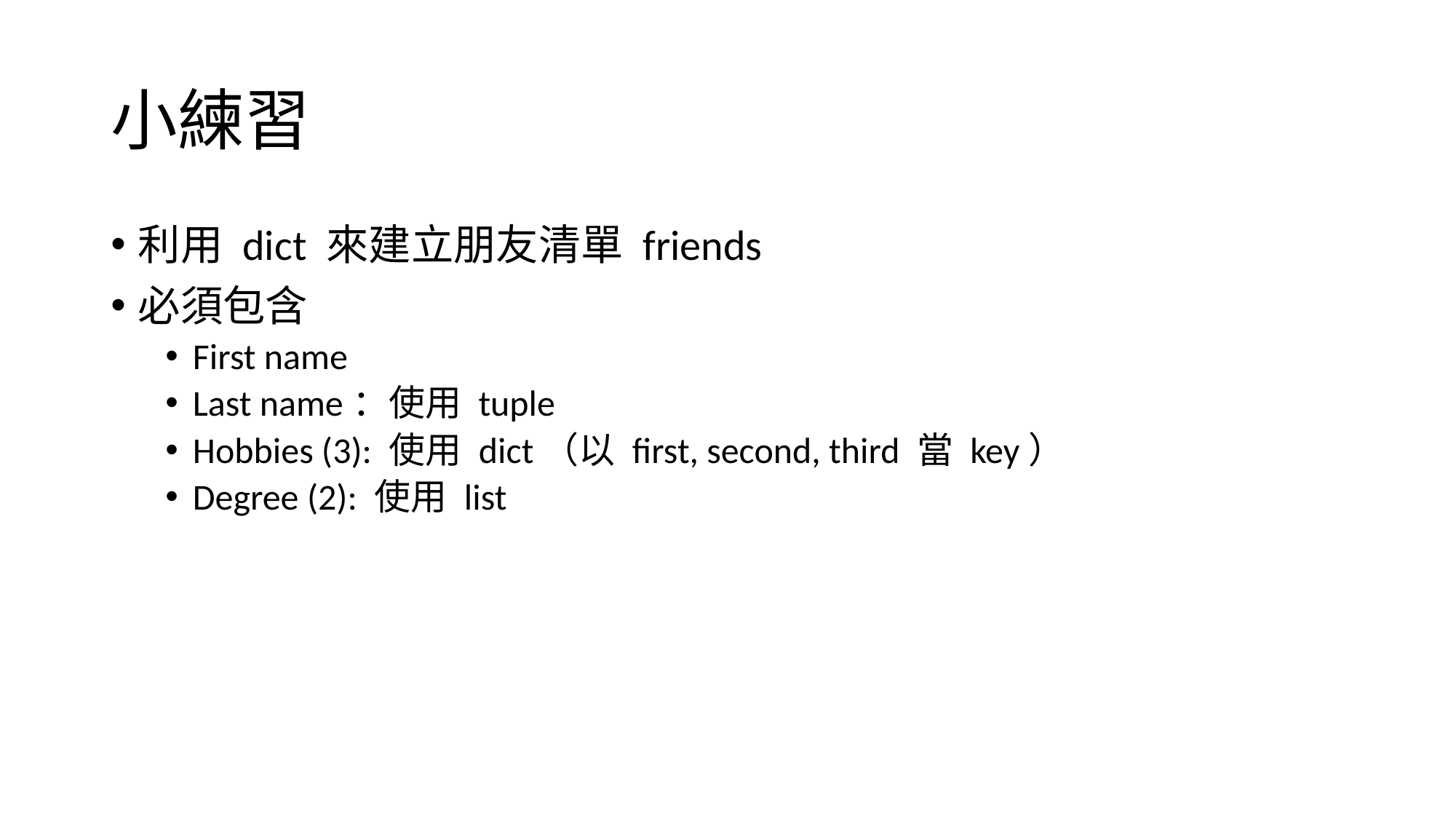

# 小練習
利用 dict 來建立朋友清單 friends
必須包含
First name
Last name：使用 tuple
Hobbies (3): 使用 dict（以 first, second, third 當 key）
Degree (2): 使用 list